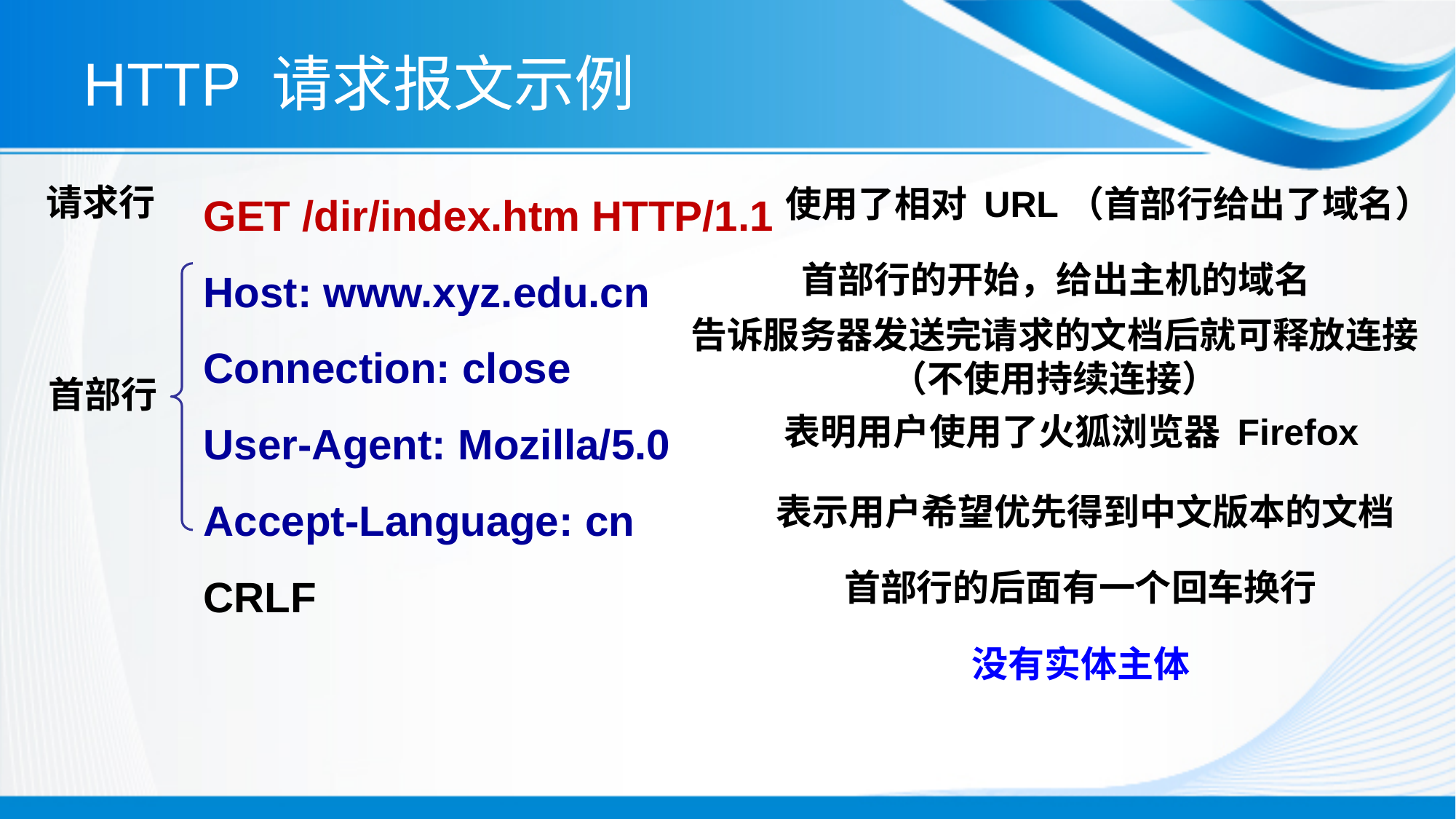

# HTTP 请求报文示例
GET /dir/index.htm HTTP/1.1
Host: www.xyz.edu.cn
Connection: close
User-Agent: Mozilla/5.0
Accept-Language: cn
CRLF
请求行
使用了相对 URL（首部行给出了域名）
首部行的开始，给出主机的域名

告诉服务器发送完请求的文档后就可释放连接
（不使用持续连接）
首部行
表明用户使用了火狐浏览器 Firefox
表示用户希望优先得到中文版本的文档
首部行的后面有一个回车换行
没有实体主体